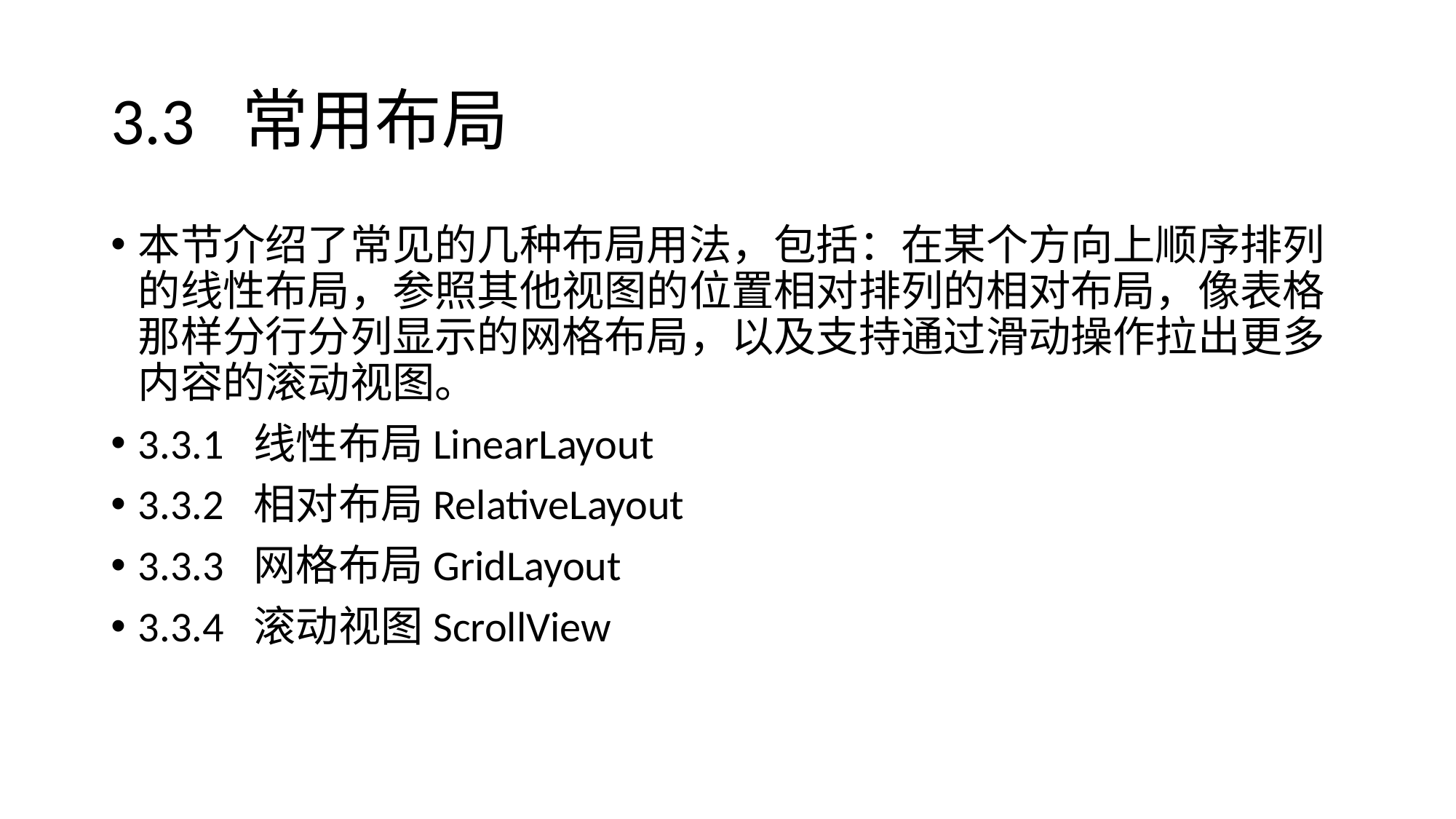

# 3.3  常用布局
本节介绍了常见的几种布局用法，包括：在某个方向上顺序排列的线性布局，参照其他视图的位置相对排列的相对布局，像表格那样分行分列显示的网格布局，以及支持通过滑动操作拉出更多内容的滚动视图。
3.3.1  线性布局LinearLayout
3.3.2  相对布局RelativeLayout
3.3.3  网格布局GridLayout
3.3.4  滚动视图ScrollView